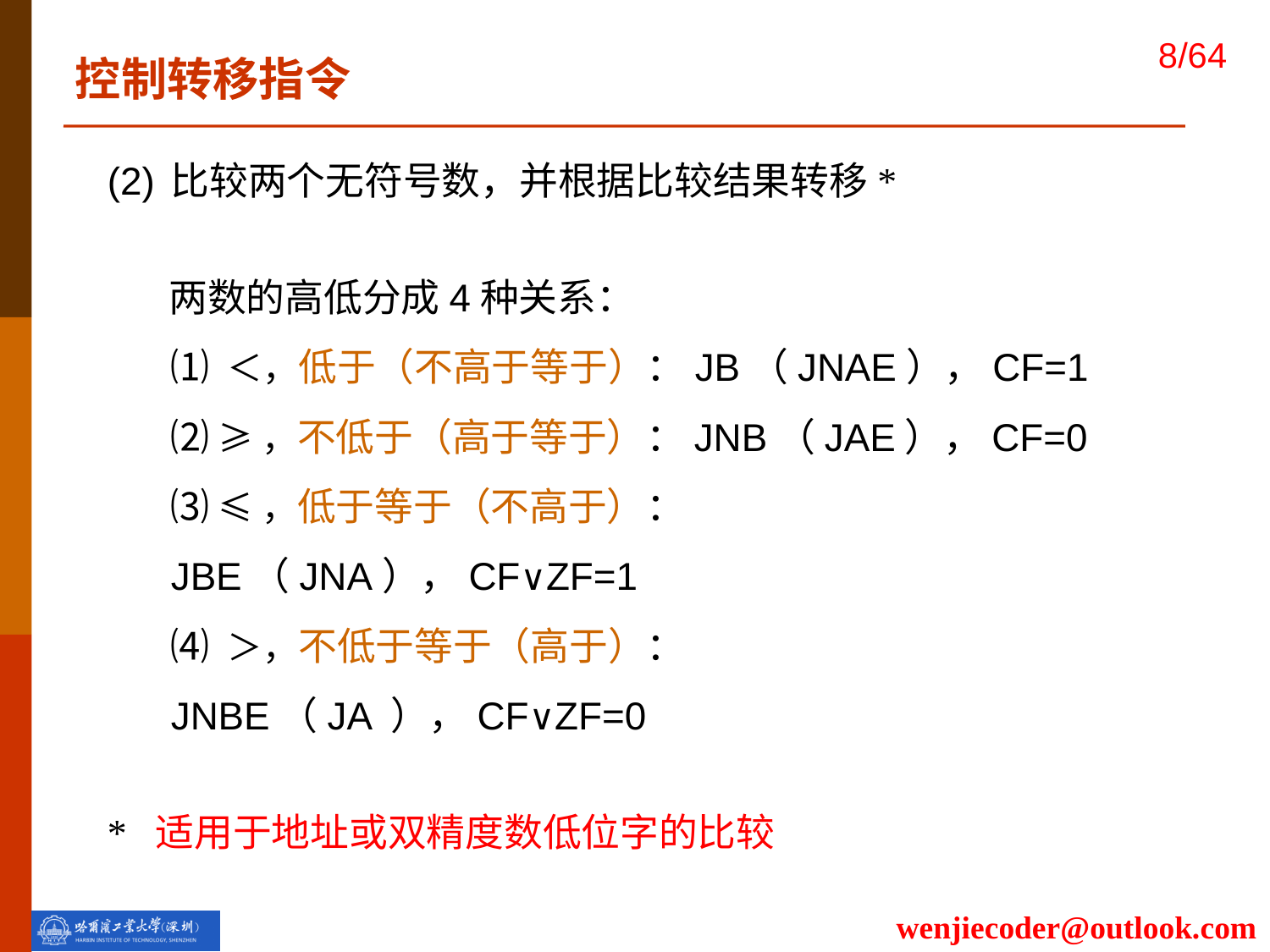

控制转移指令
比较两个无符号数，并根据比较结果转移*

      两数的高低分成4种关系：
⑴ ＜，低于（不高于等于）：JB（JNAE），CF=1
⑵ ≥，不低于（高于等于）：JNB（JAE），CF=0
⑶ ≤，低于等于（不高于）：JBE（JNA），CF∨ZF=1
⑷ ＞，不低于等于（高于）：JNBE（JA ），CF∨ZF=0

*  适用于地址或双精度数低位字的比较